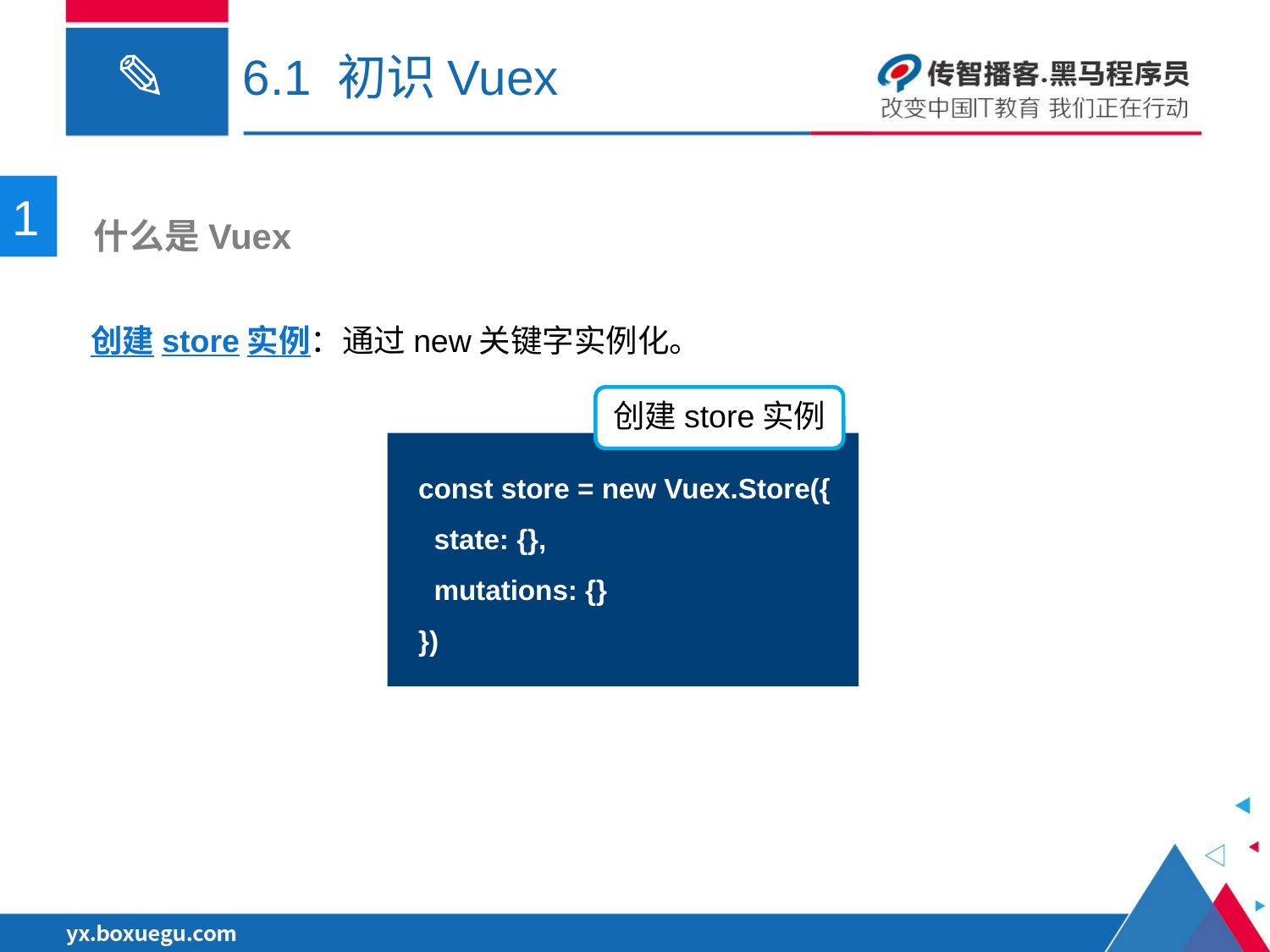

# 6.1 初识Vuex

1
  什么是Vuex
创建store实例：通过new关键字实例化。
创建store实例

const store = new Vuex.Store({
  state: {},
  mutations: {}
})